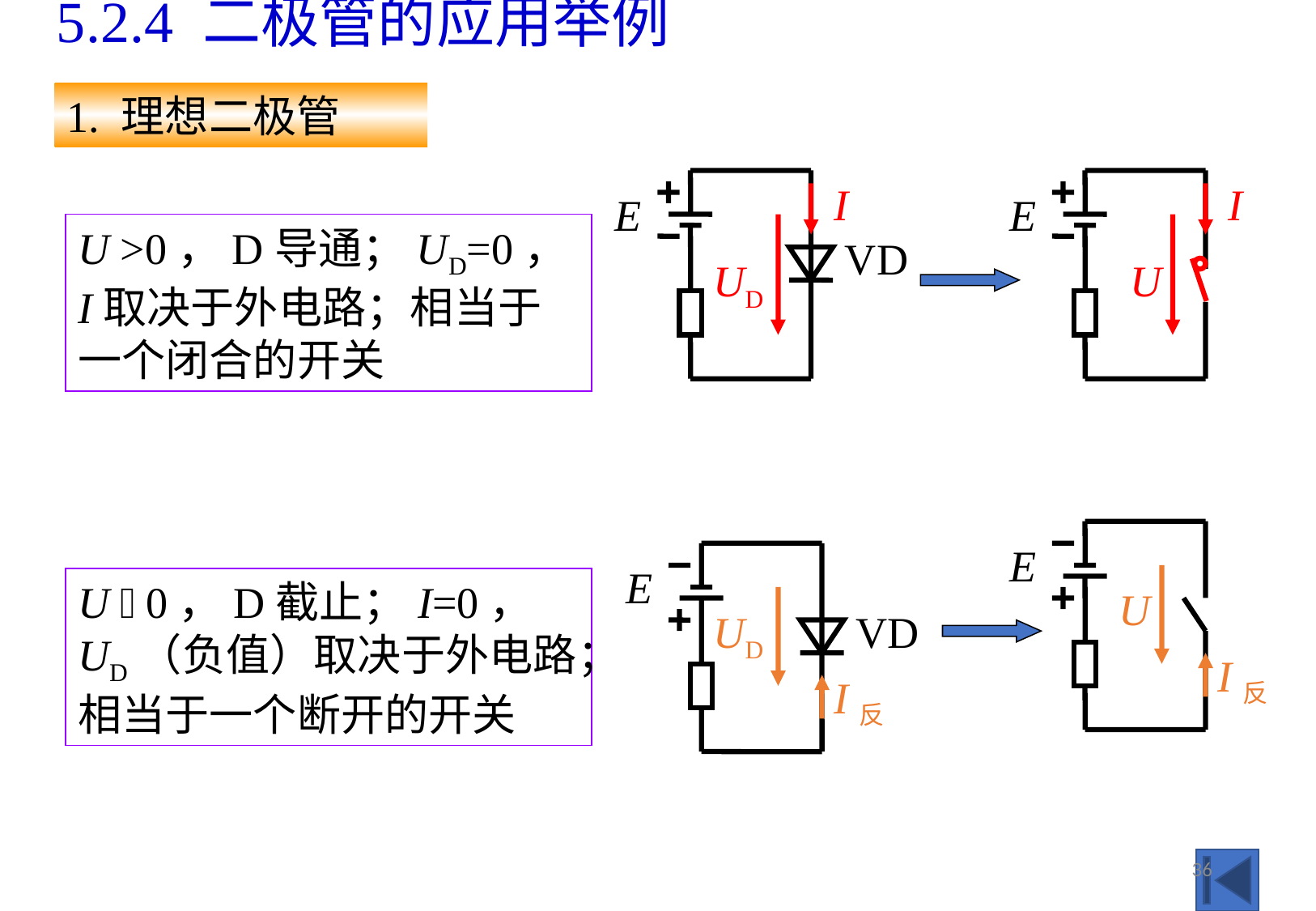

5.2.4 二极管的应用举例
1. 理想二极管

I

E

VD
UD

I

E

U

U >0，D导通；UD=0，I取决于外电路；相当于一个闭合的开关

E

U

I反

E

UD
VD

I反

U <0，D截止；I=0， UD（负值）取决于外电路；相当于一个断开的开关

36